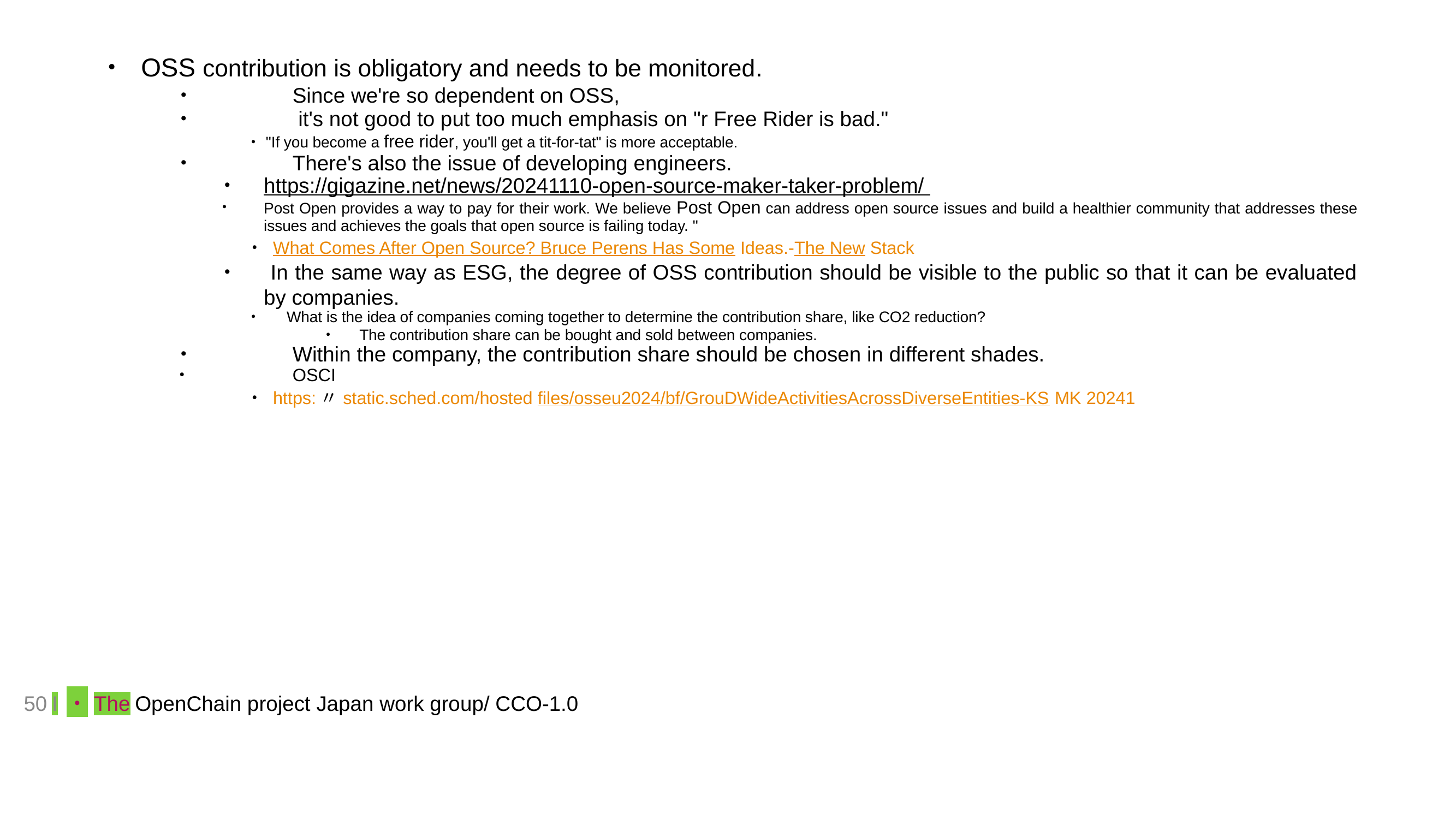

OSS contribution is obligatory and needs to be monitored.
Since we're so dependent on OSS,
 it's not good to put too much emphasis on "r Free Rider is bad."
・"If you become a free rider, you'll get a tit-for-tat" is more acceptable.
There's also the issue of developing engineers.
https://gigazine.net/news/20241110-open-source-maker-taker-problem/
Post Open provides a way to pay for their work. We believe Post Open can address open source issues and build a healthier community that addresses these issues and achieves the goals that open source is failing today. "
・ What Comes After Open Source? Bruce Perens Has Some Ideas.-The New Stack
 In the same way as ESG, the degree of OSS contribution should be visible to the public so that it can be evaluated by companies.
What is the idea of companies coming together to determine the contribution share, like CO2 reduction?
The contribution share can be bought and sold between companies.
Within the company, the contribution share should be chosen in different shades.
OSCI
・ https:〃static.sched.com/hosted files/osseu2024/bf/GrouDWideActivitiesAcrossDiverseEntities-KS MK 20241
50 I ・The OpenChain project Japan work group/ CCO-1.0